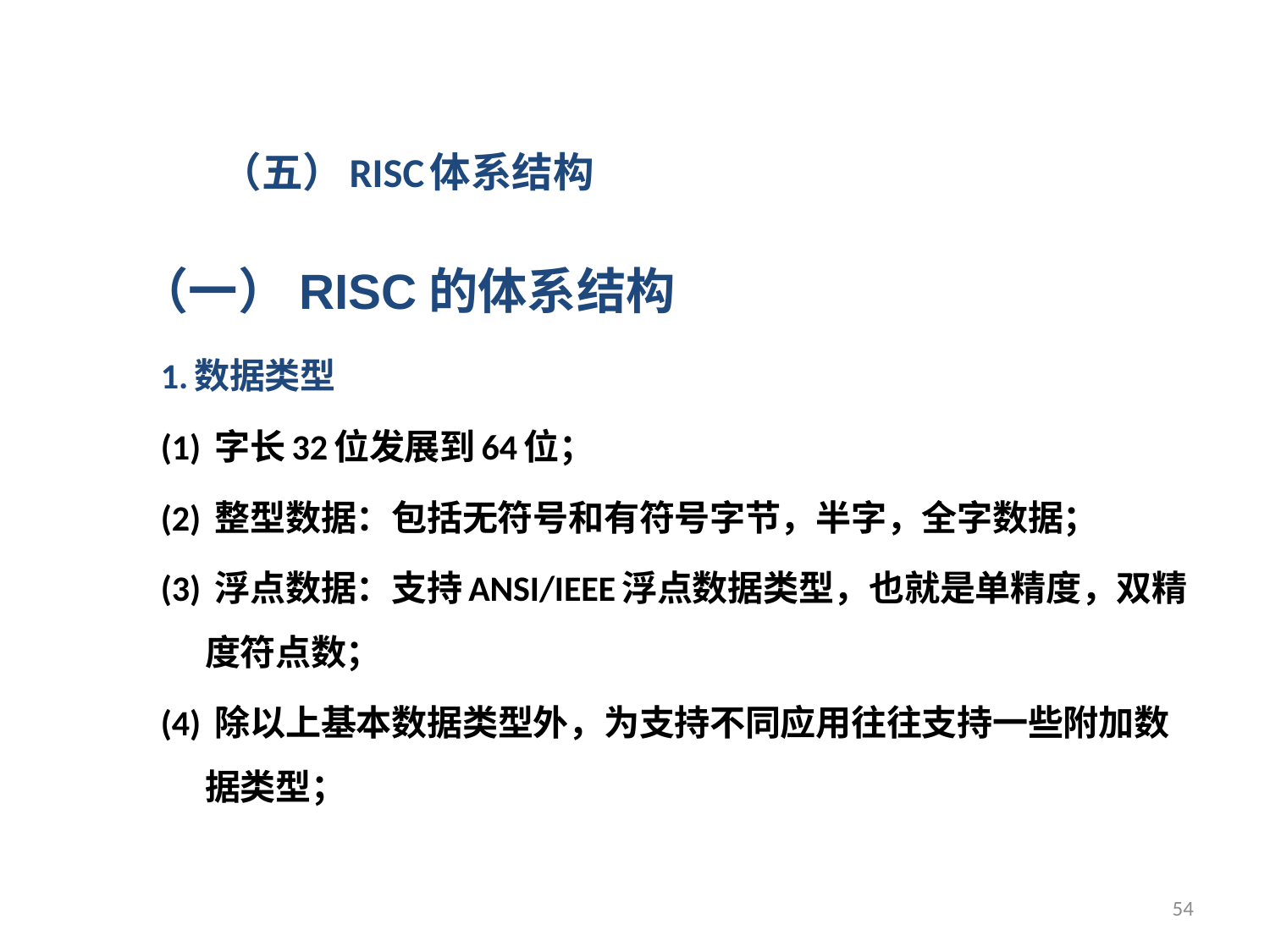

（五）RISC体系结构
（一）RISC的体系结构
1.数据类型
(1) 字长32位发展到64位；
(2) 整型数据：包括无符号和有符号字节，半字，全字数据；
(3) 浮点数据：支持ANSI/IEEE浮点数据类型，也就是单精度，双精度符点数；
(4) 除以上基本数据类型外，为支持不同应用往往支持一些附加数据类型；
54